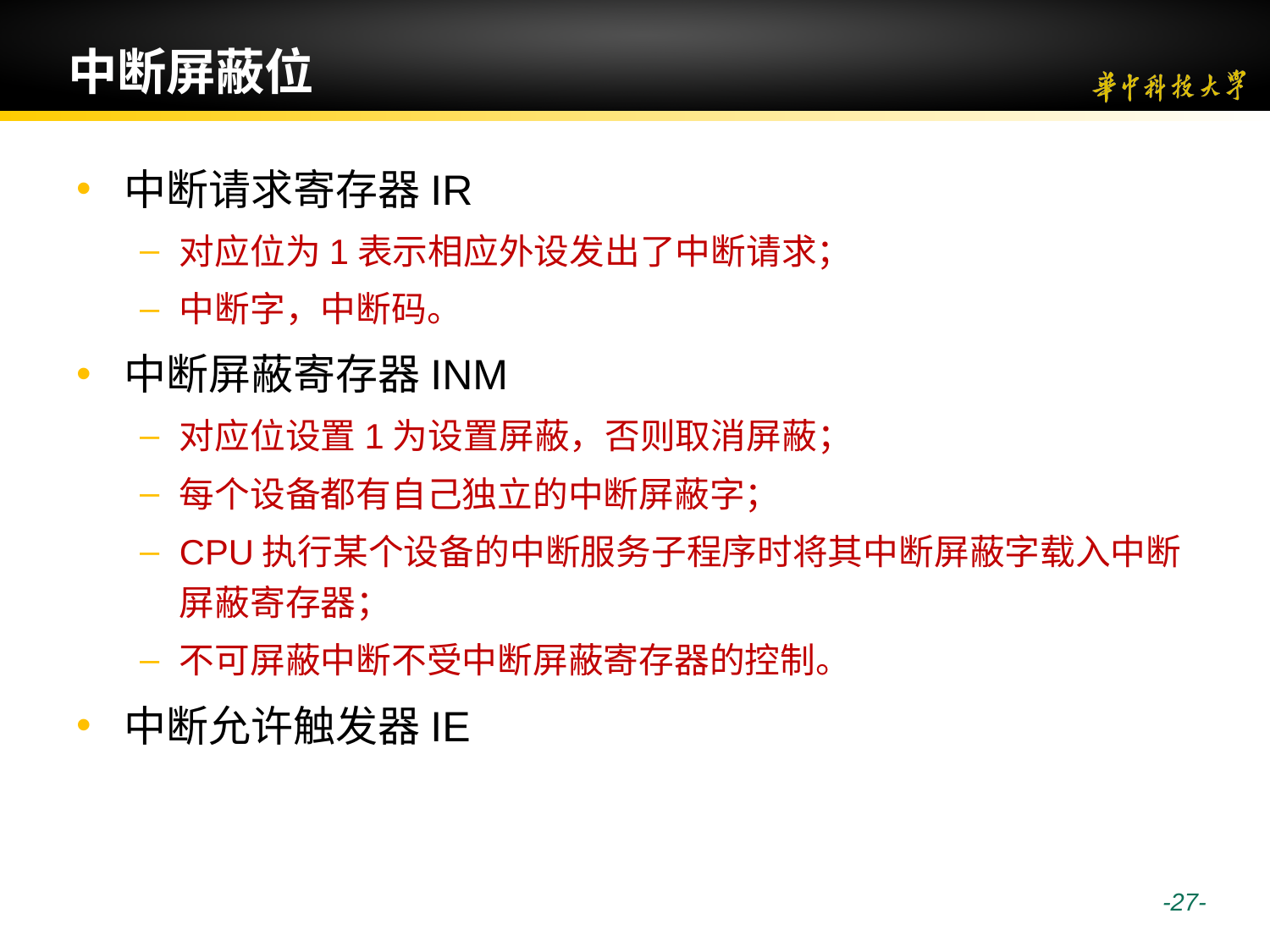

# 中断屏蔽位
中断请求寄存器IR
对应位为1表示相应外设发出了中断请求；
中断字，中断码。
中断屏蔽寄存器INM
对应位设置1为设置屏蔽，否则取消屏蔽；
每个设备都有自己独立的中断屏蔽字；
CPU执行某个设备的中断服务子程序时将其中断屏蔽字载入中断屏蔽寄存器；
不可屏蔽中断不受中断屏蔽寄存器的控制。
中断允许触发器IE

 -27-